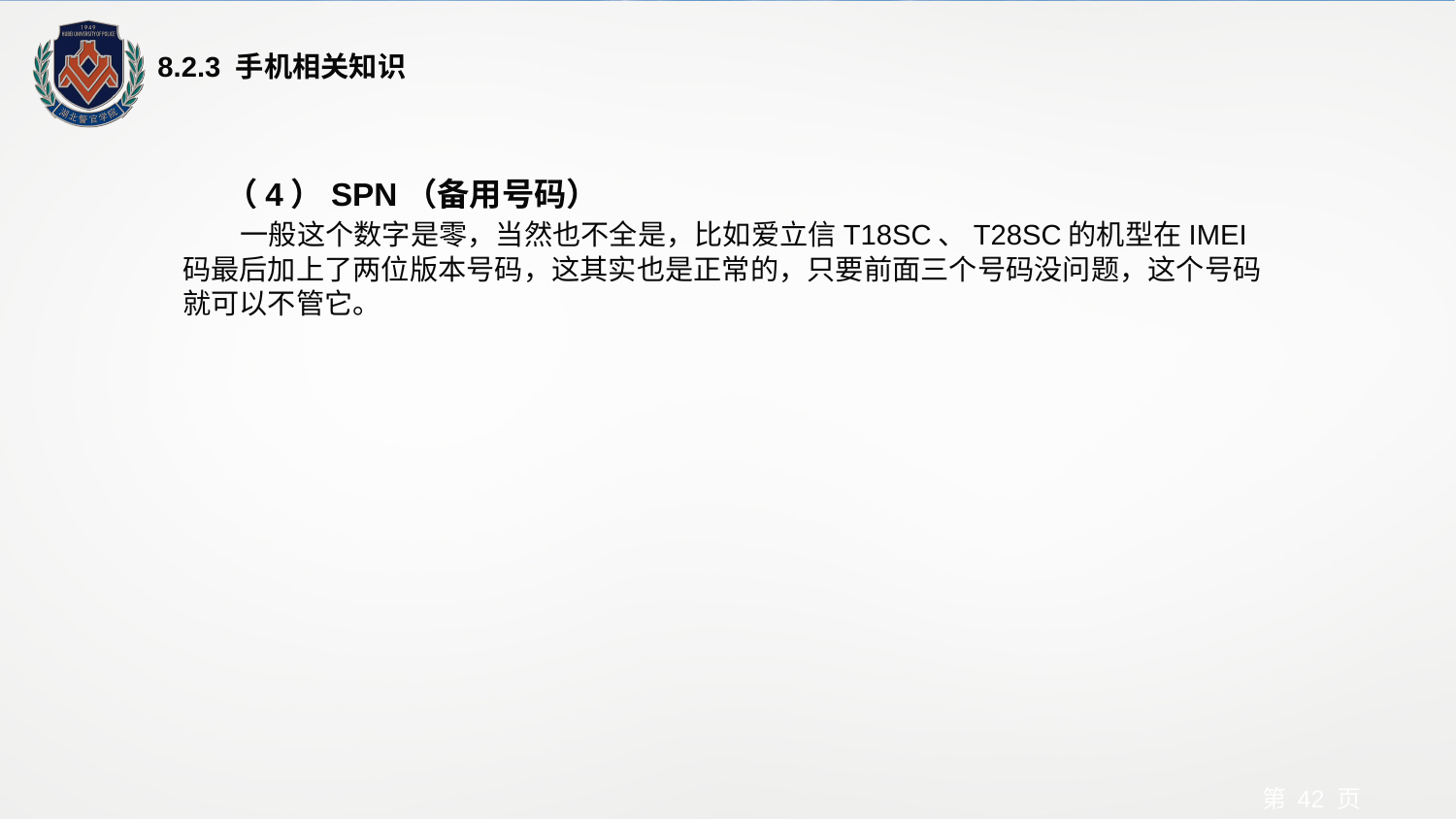

8.2.3 手机相关知识
（4）SPN（备用号码）
 一般这个数字是零，当然也不全是，比如爱立信T18SC、T28SC的机型在IMEI码最后加上了两位版本号码，这其实也是正常的，只要前面三个号码没问题，这个号码就可以不管它。